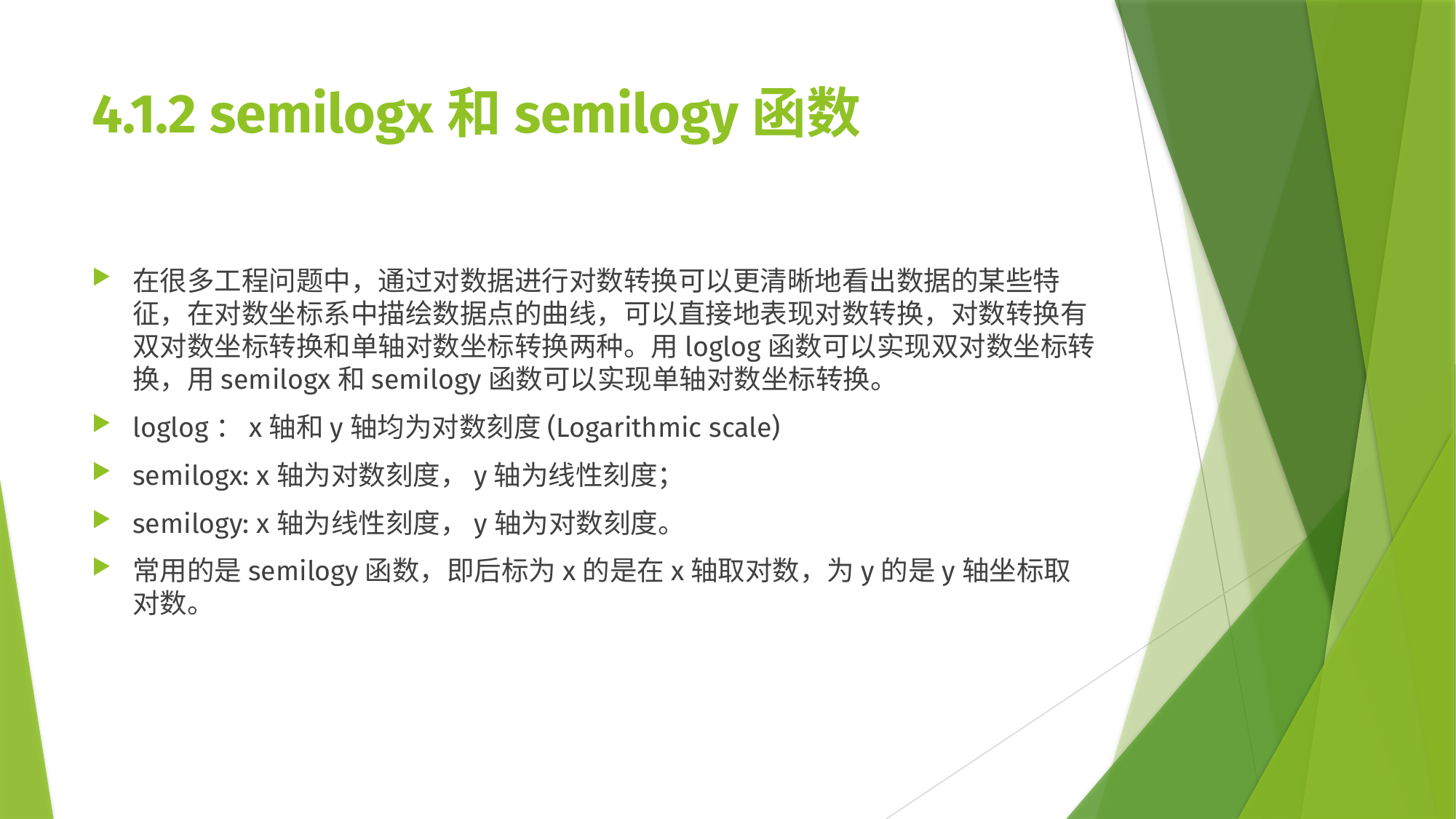

# 4.1.2 semilogx和semilogy函数
在很多工程问题中，通过对数据进行对数转换可以更清晰地看出数据的某些特征，在对数坐标系中描绘数据点的曲线，可以直接地表现对数转换，对数转换有双对数坐标转换和单轴对数坐标转换两种。用loglog函数可以实现双对数坐标转换，用semilogx和semilogy函数可以实现单轴对数坐标转换。
loglog：x轴和y轴均为对数刻度(Logarithmic scale)
semilogx: x轴为对数刻度，y轴为线性刻度；
semilogy: x轴为线性刻度，y轴为对数刻度。
常用的是semilogy函数，即后标为x的是在x轴取对数，为y的是y轴坐标取对数。